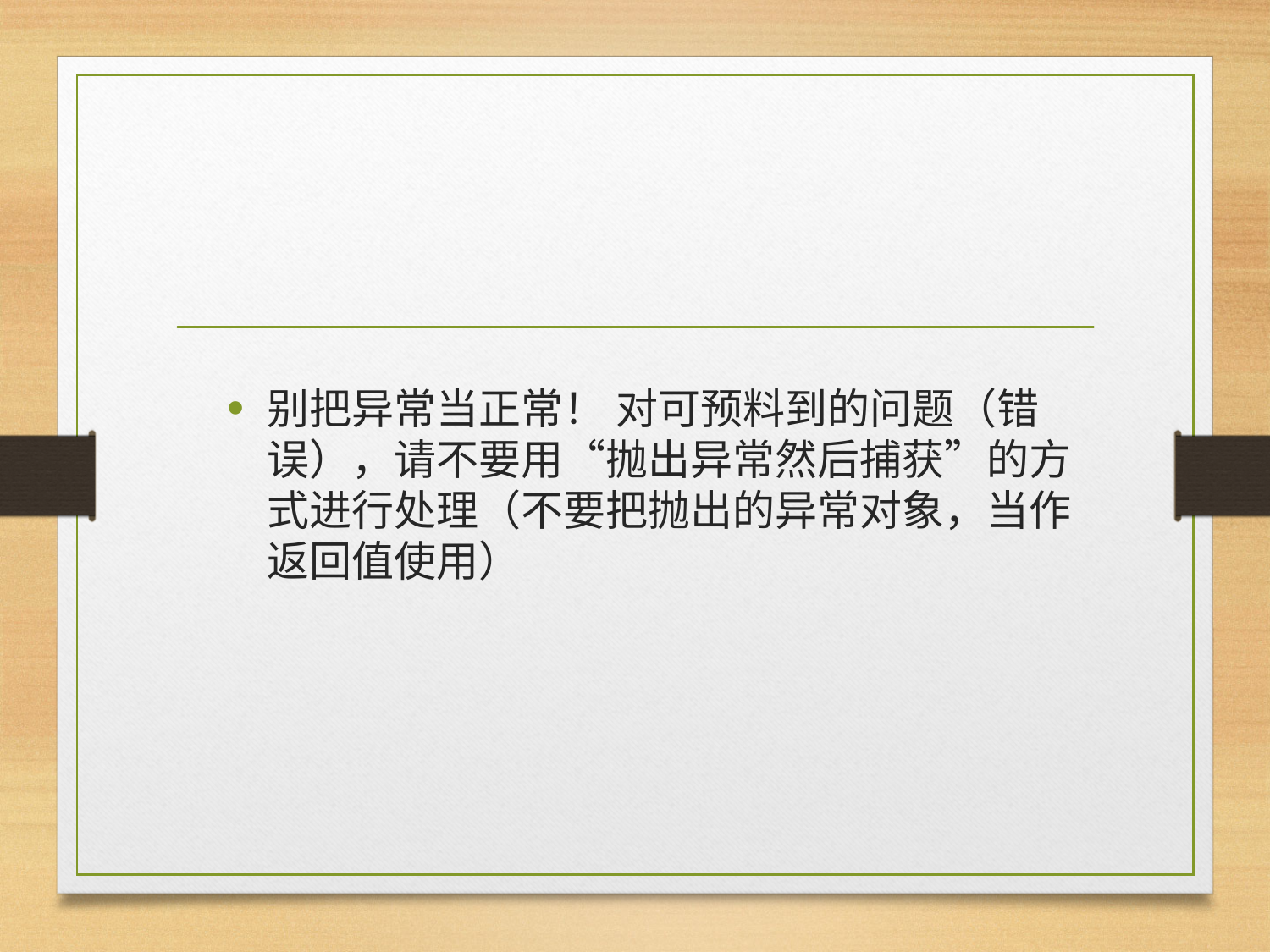

别把异常当正常！ 对可预料到的问题（错误），请不要用“抛出异常然后捕获”的方式进行处理（不要把抛出的异常对象，当作返回值使用）